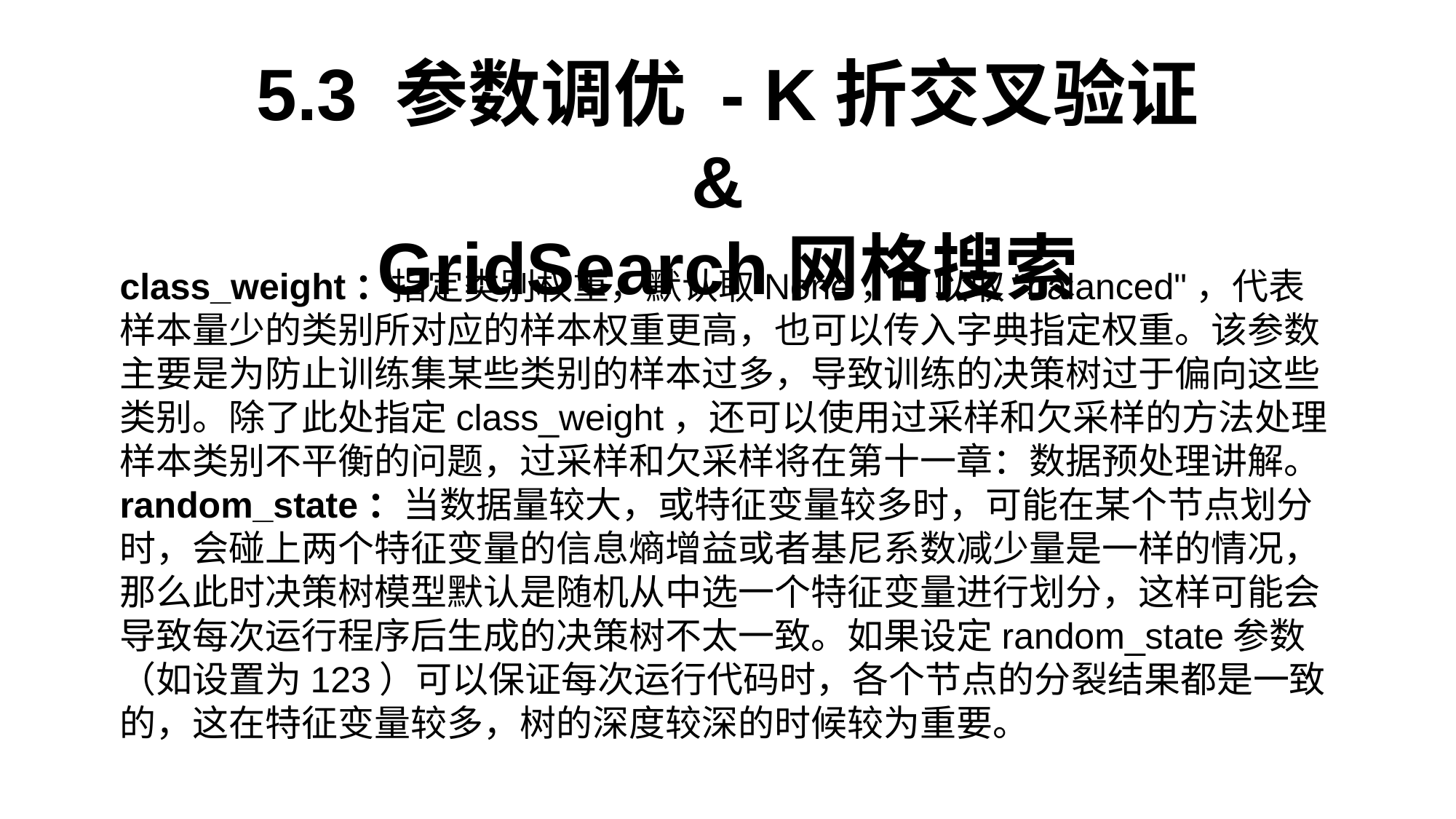

5.3 参数调优 - K折交叉验证 &
GridSearch网格搜索
class_weight：指定类别权重，默认取None，可以取"balanced"，代表样本量少的类别所对应的样本权重更高，也可以传入字典指定权重。该参数主要是为防止训练集某些类别的样本过多，导致训练的决策树过于偏向这些类别。除了此处指定class_weight，还可以使用过采样和欠采样的方法处理样本类别不平衡的问题，过采样和欠采样将在第十一章：数据预处理讲解。
random_state：当数据量较大，或特征变量较多时，可能在某个节点划分时，会碰上两个特征变量的信息熵增益或者基尼系数减少量是一样的情况，那么此时决策树模型默认是随机从中选一个特征变量进行划分，这样可能会导致每次运行程序后生成的决策树不太一致。如果设定random_state参数（如设置为123）可以保证每次运行代码时，各个节点的分裂结果都是一致的，这在特征变量较多，树的深度较深的时候较为重要。